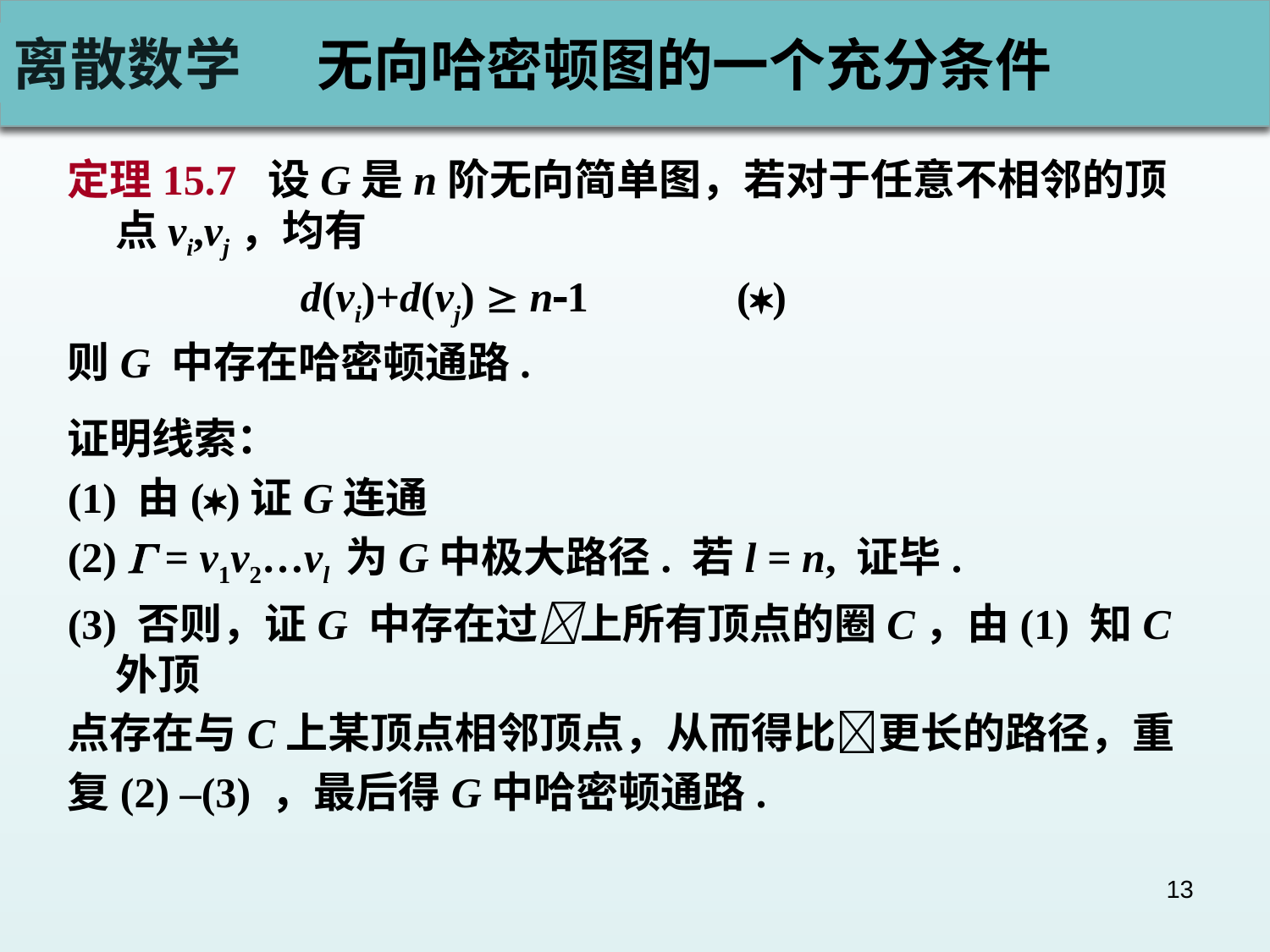

# 无向哈密顿图的一个充分条件
定理15.7  设G是n阶无向简单图，若对于任意不相邻的顶点vi,vj，均有
                      d(vi)+d(vj) ≥ n−1              (∗)
则G 中存在哈密顿通路.
证明线索：
(1) 由(∗)证G连通
(2) Γ = v1v2…vl 为G中极大路径. 若l = n, 证毕.
(3) 否则，证G 中存在过Γ上所有顶点的圈C，由(1) 知C外顶
点存在与C上某顶点相邻顶点，从而得比Γ更长的路径，重
复(2) –(3) ，最后得G中哈密顿通路.
13